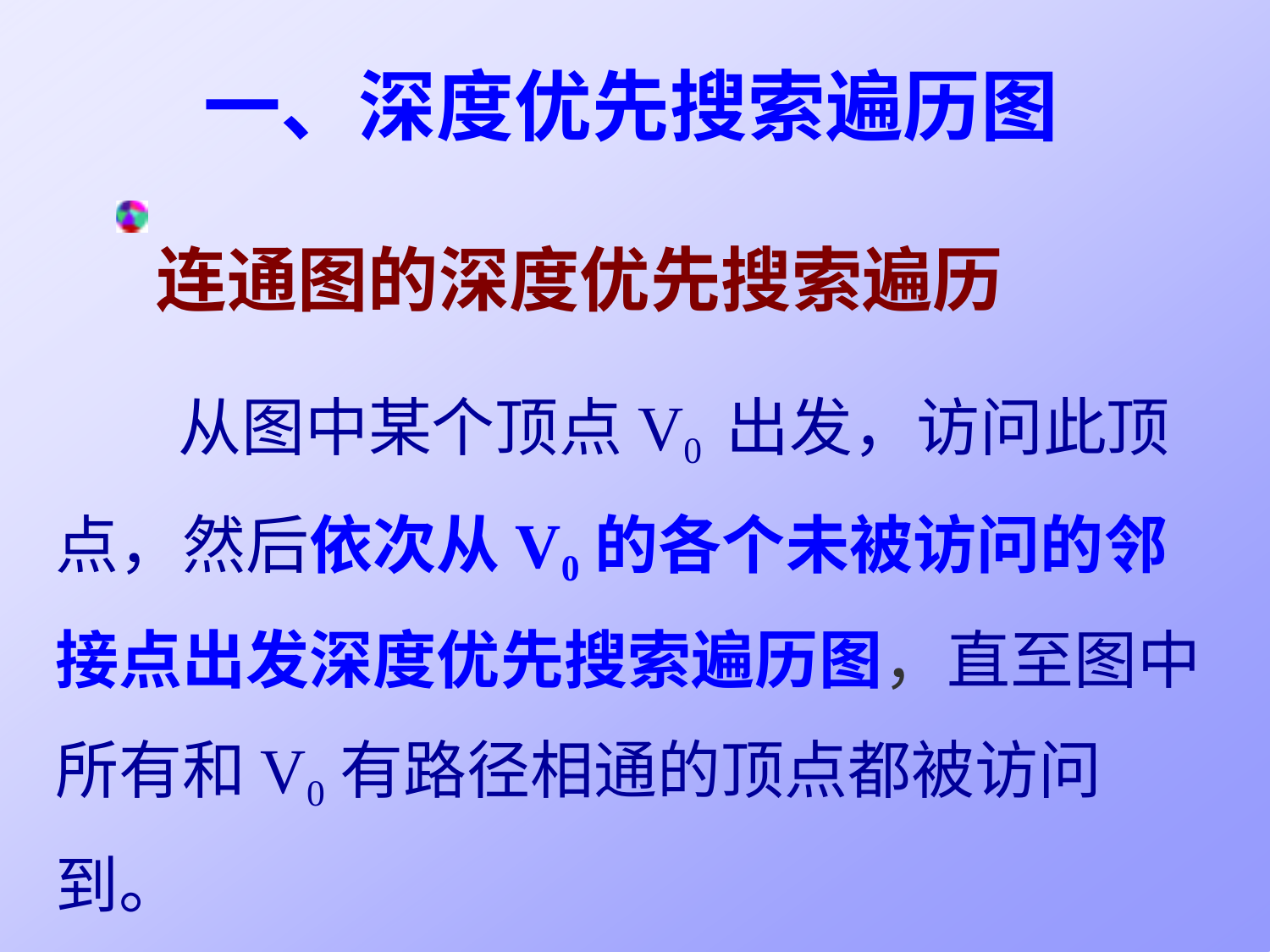

# 一、深度优先搜索遍历图

连通图的深度优先搜索遍历
从图中某个顶点V0 出发，访问此顶 点，然后依次从V0的各个未被访问的邻 接点出发深度优先搜索遍历图，直至图中 所有和V0有路径相通的顶点都被访问到。